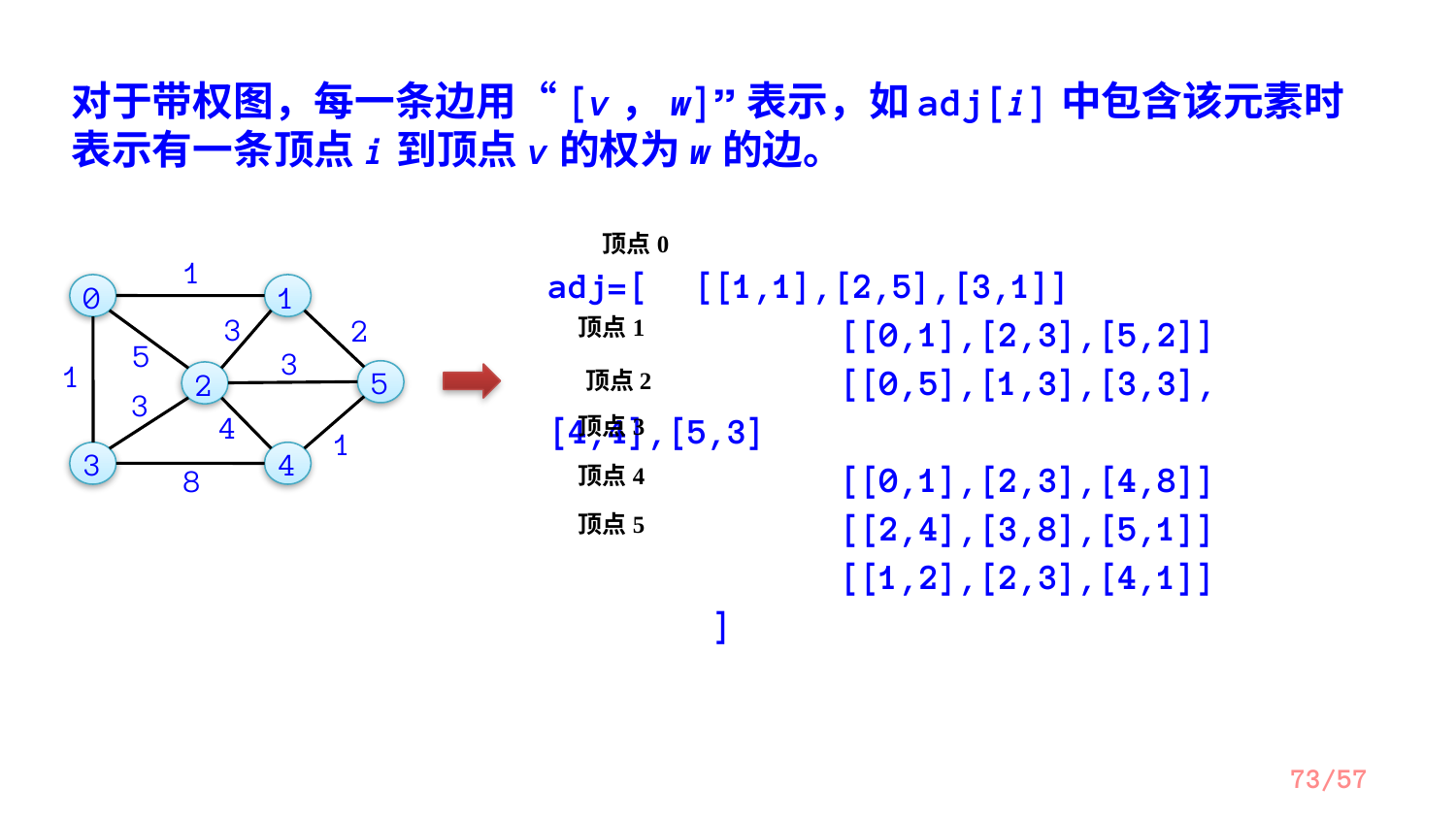

对于带权图，每一条边用“[v，w]”表示，如adj[i]中包含该元素时表示有一条顶点i到顶点v的权为w的边。
顶点0
adj=[	[[1,1],[2,5],[3,1]]
	 	[[0,1],[2,3],[5,2]]
	  	[[0,5],[1,3],[3,3],[4,4],[5,3]
	  	[[0,1],[2,3],[4,8]]
	  	[[2,4],[3,8],[5,1]]
	  	[[1,2],[2,3],[4,1]]
	 ]
1
0
1

3
2

5
3
1
5
2

3

4
1
3
4

8
顶点1

顶点2
顶点3
顶点4
顶点5
73/57